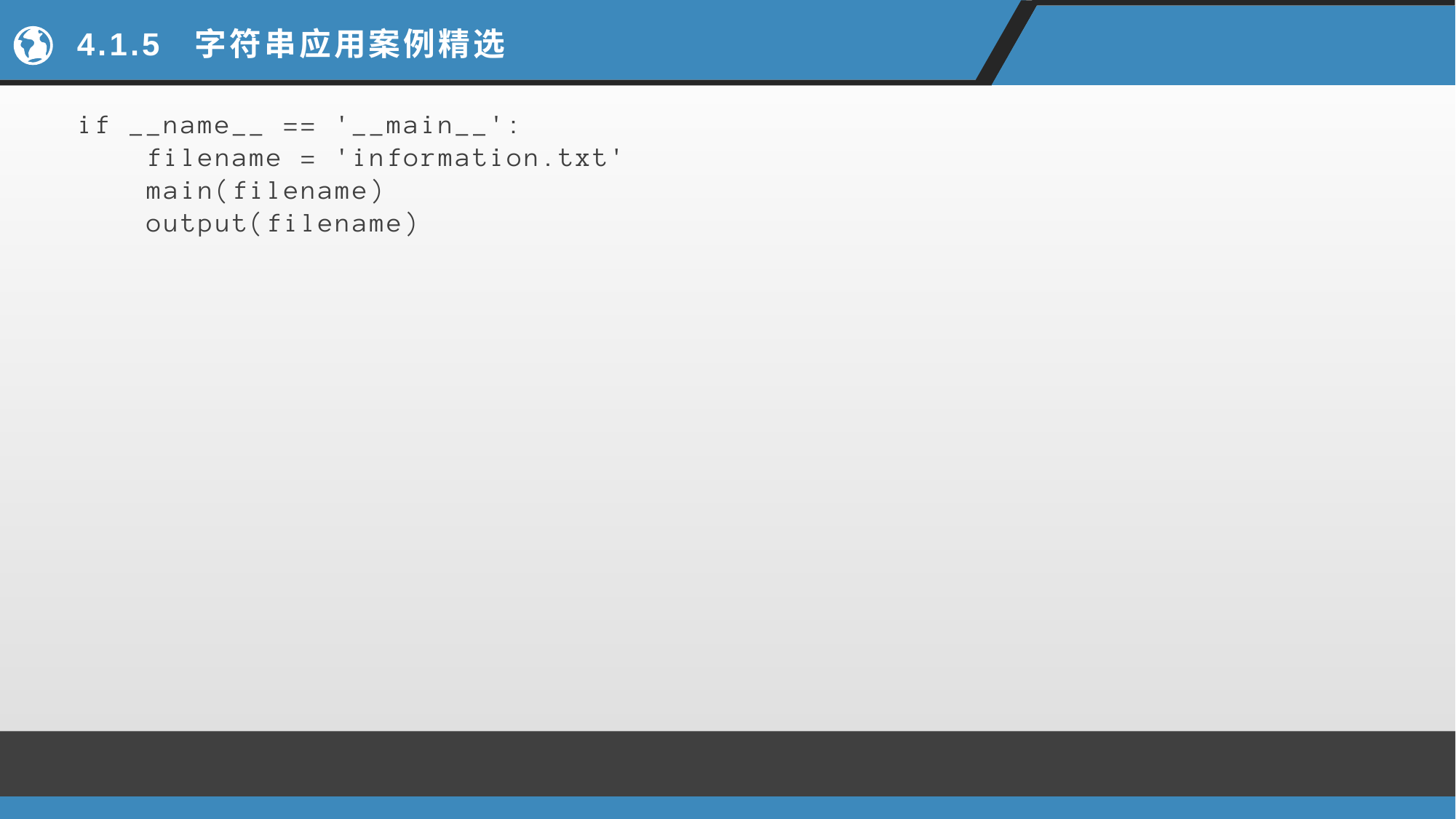

# 4.1.5  字符串应用案例精选

if __name__ == '__main__':
    filename = 'information.txt'
    main(filename)
    output(filename)
61